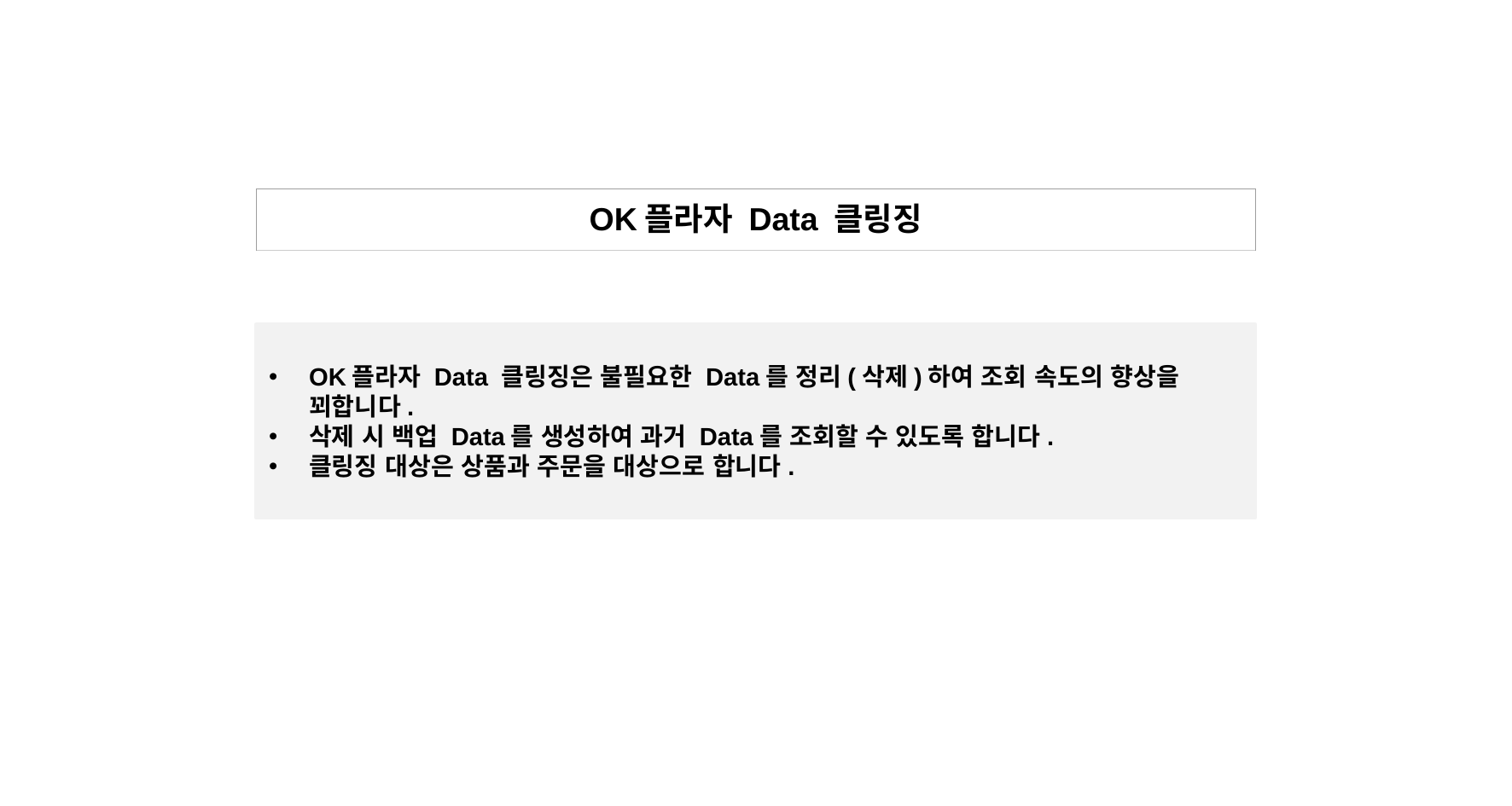

| OK플라자 Data 클링징 |
| --- |
OK플라자 Data 클링징은 불필요한 Data를 정리(삭제)하여 조회 속도의 향상을 꾀합니다.
삭제 시 백업 Data를 생성하여 과거 Data를 조회할 수 있도록 합니다.
클링징 대상은 상품과 주문을 대상으로 합니다.